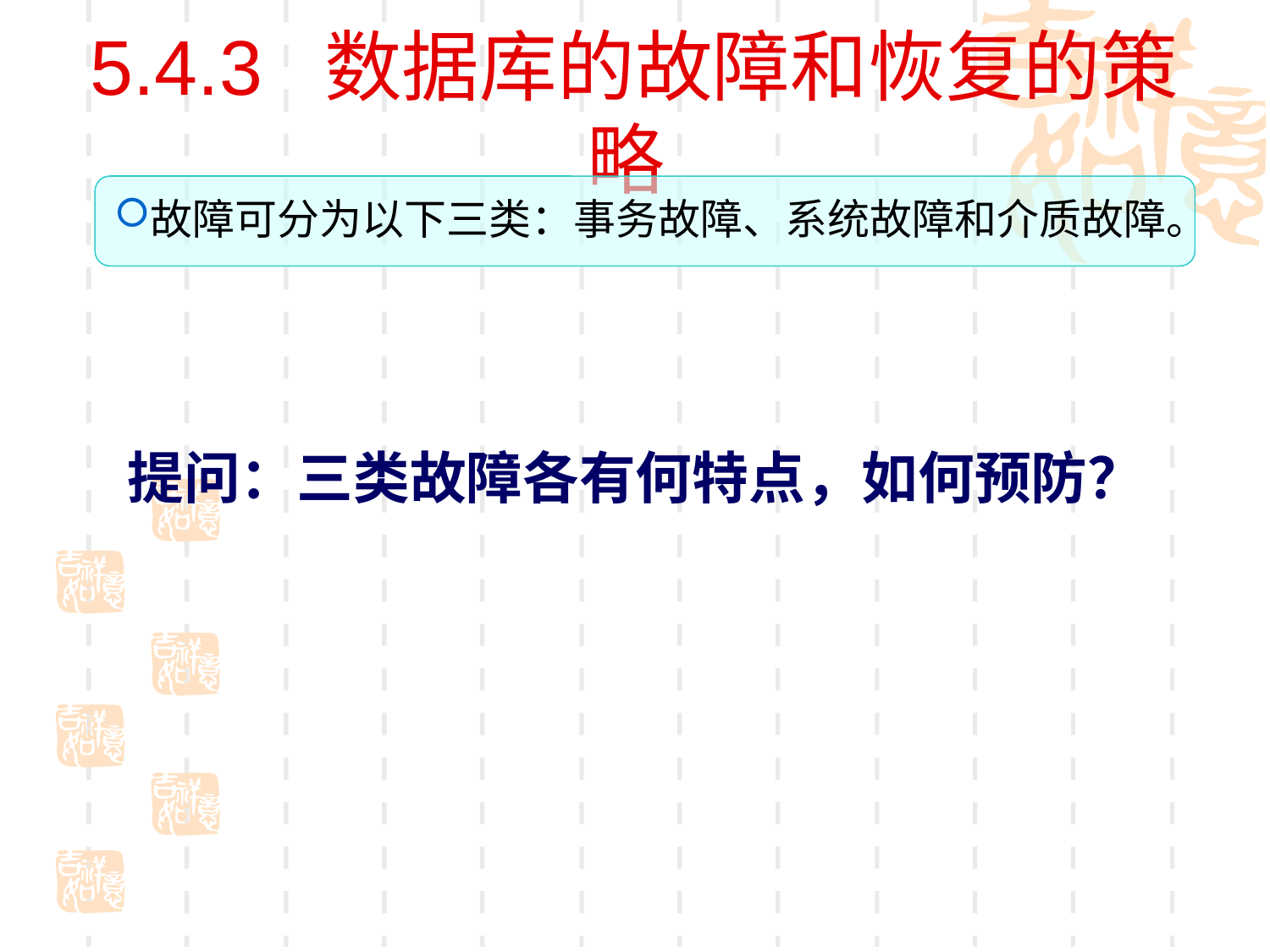

# 5.4.3  数据库的故障和恢复的策略

故障可分为以下三类：事务故障、系统故障和介质故障。

提问：三类故障各有何特点，如何预防？